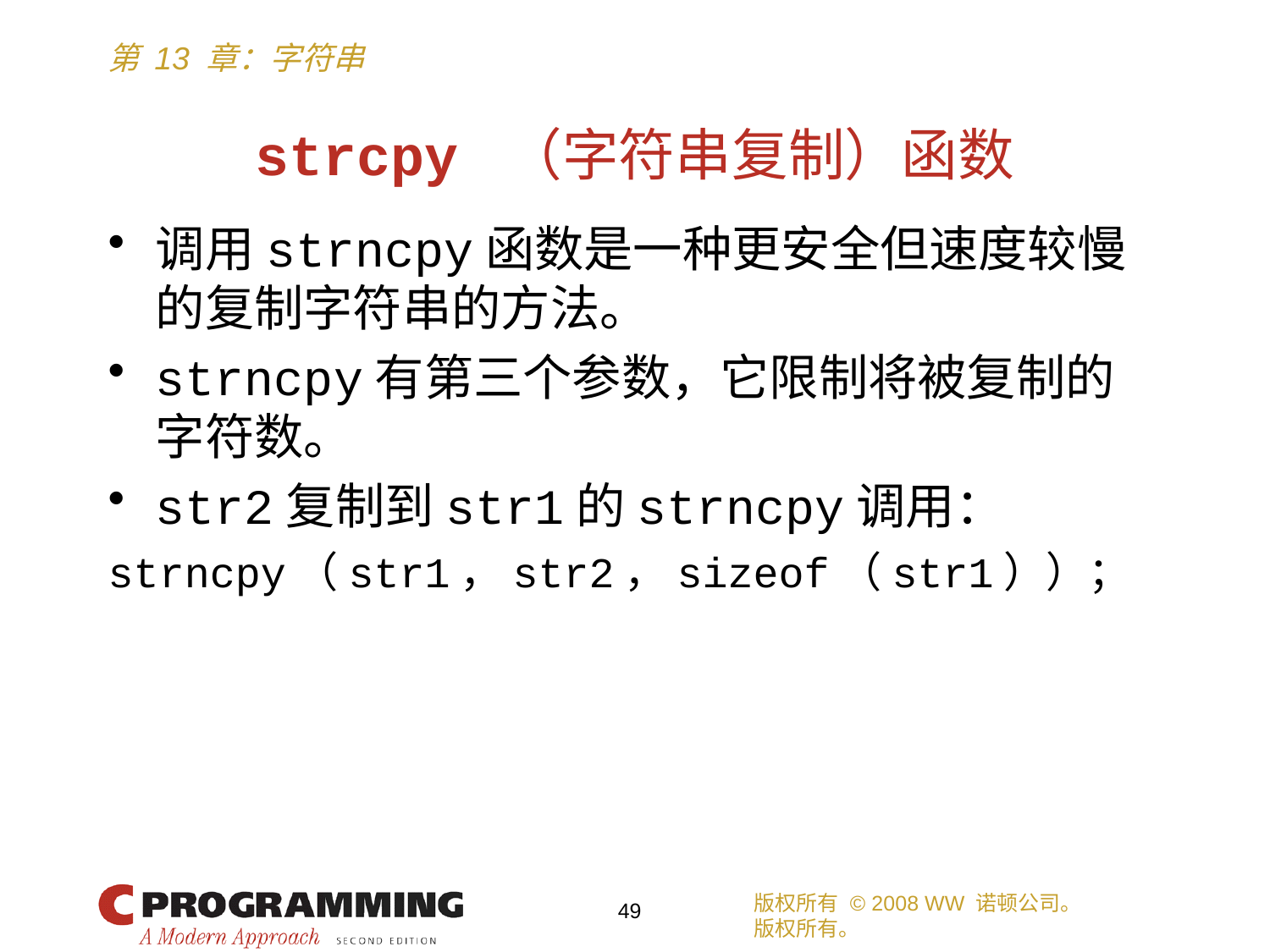

# strcpy （字符串复制）函数
调用strncpy函数是一种更安全但速度较慢的复制字符串的方法。
strncpy有第三个参数，它限制将被复制的字符数。
str2复制到str1的strncpy调用：
strncpy（str1，str2，sizeof（str1））；
版权所有 © 2008 WW 诺顿公司。
版权所有。
49